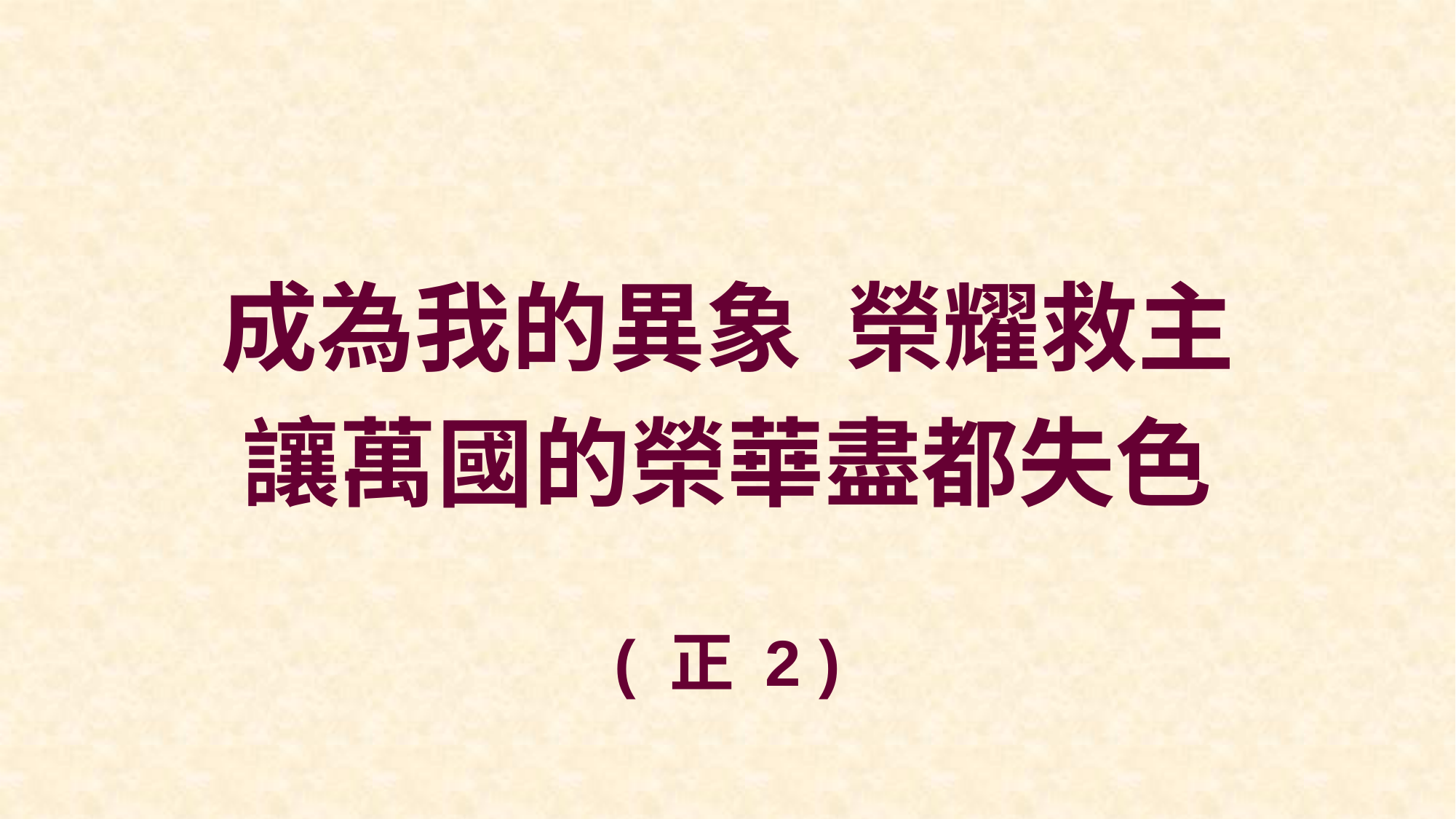

成為我的異象  榮耀救主
讓萬國的榮華盡都失色
( 正 2 )